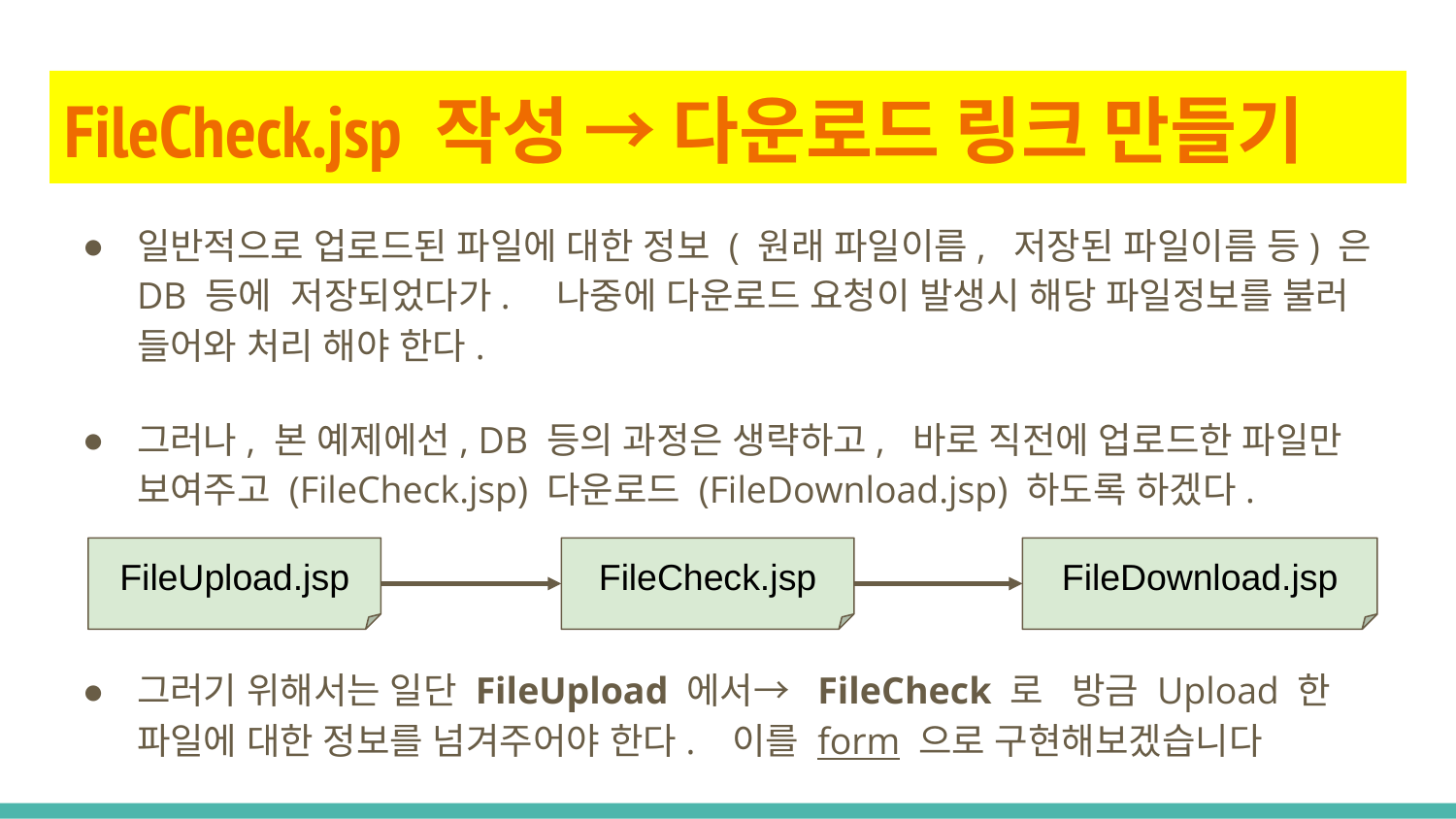

# FileCheck.jsp 작성 → 다운로드 링크 만들기
일반적으로 업로드된 파일에 대한 정보 ( 원래 파일이름,  저장된 파일이름 등) 은 DB 등에  저장되었다가.    나중에 다운로드 요청이 발생시 해당 파일정보를 불러 들어와 처리 해야 한다.
그러나, 본 예제에선, DB 등의 과정은 생략하고,  바로 직전에 업로드한 파일만 보여주고 (FileCheck.jsp) 다운로드 (FileDownload.jsp) 하도록 하겠다.
그러기 위해서는 일단 FileUpload 에서→  FileCheck 로   방금 Upload 한 파일에 대한 정보를 넘겨주어야 한다.   이를 form 으로 구현해보겠습니다
FileUpload.jsp
FileCheck.jsp
FileDownload.jsp